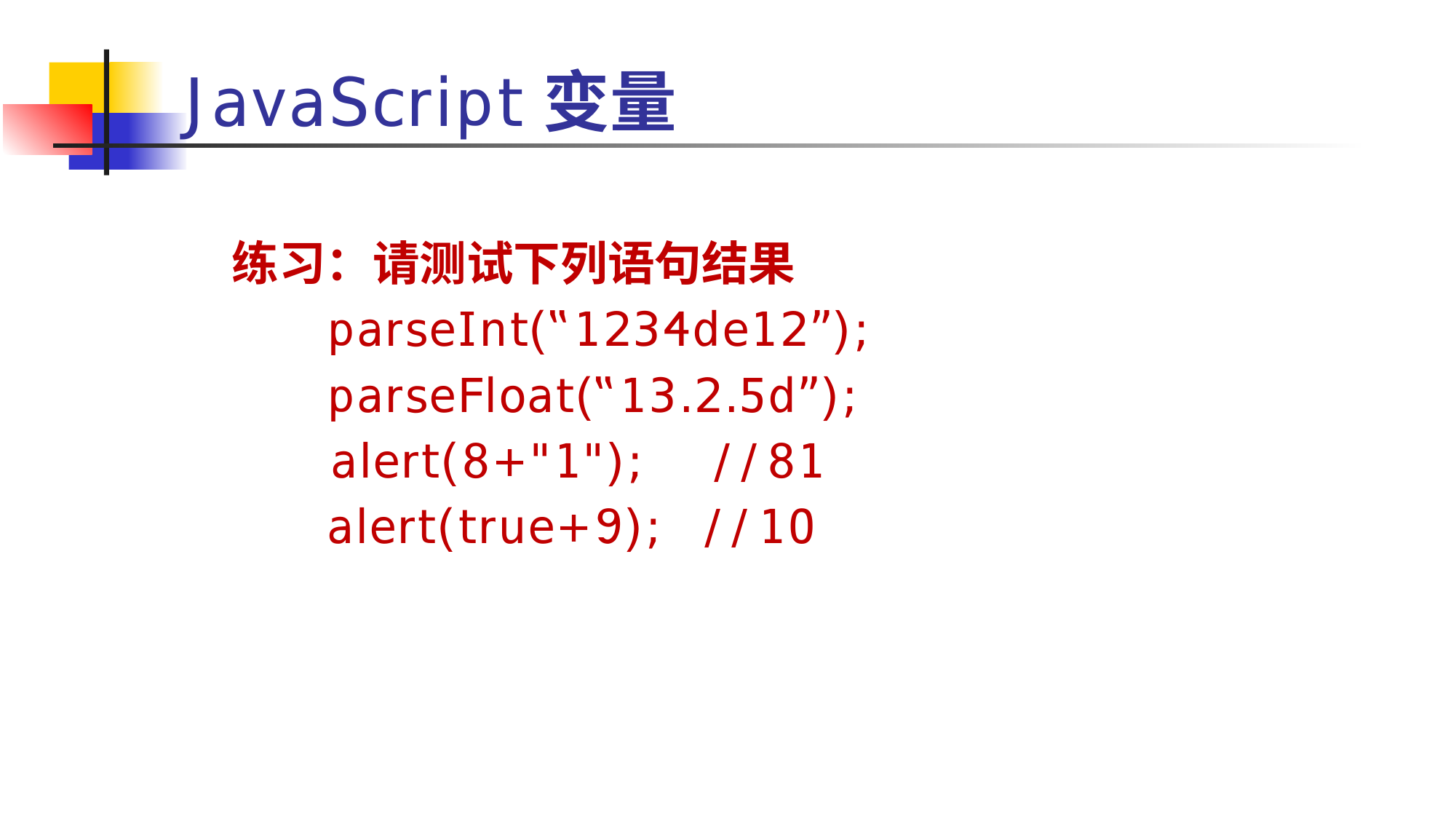

JavaScript变量

练习：请测试下列语句结果
       parseInt(“1234de12”);
       parseFloat(“13.2.5d”);
	  alert(8+"1");     //81
       alert(true+9);   //10